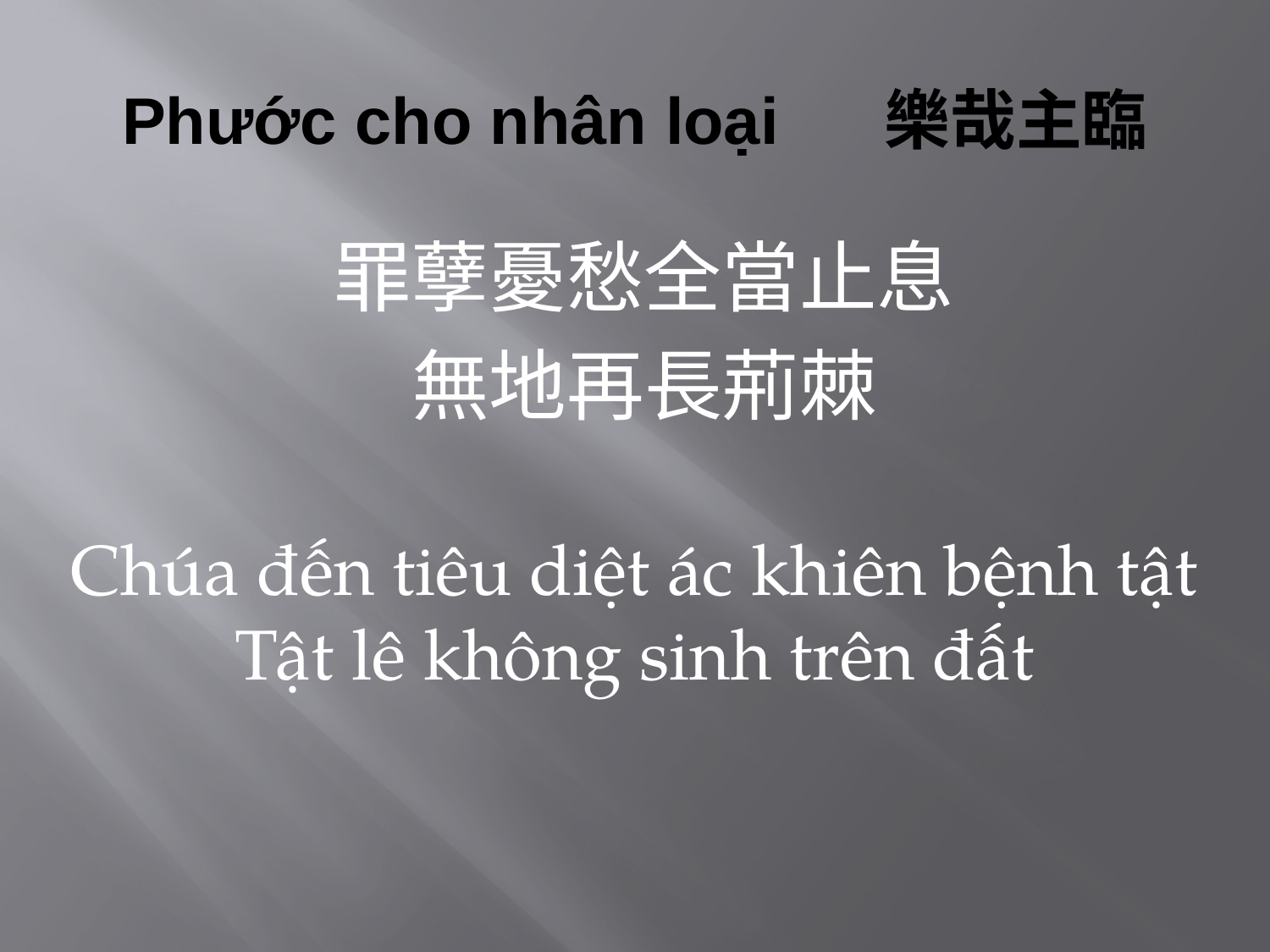

# Phước cho nhân loại     樂哉主臨
罪孽憂愁全當止息
無地再長荊棘
Chúa đến tiêu diệt ác khiên bệnh tật
Tật lê không sinh trên đất